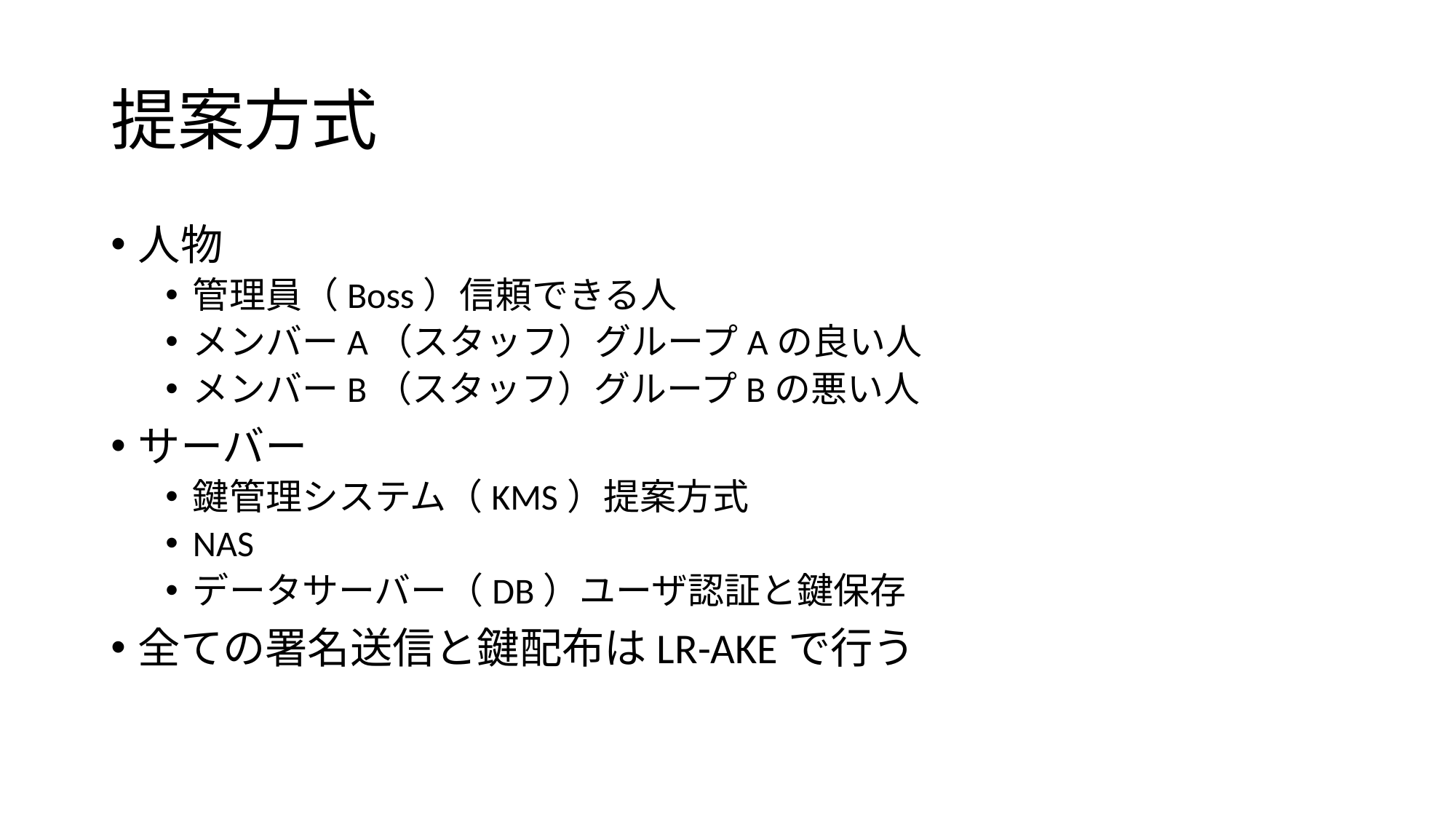

# 提案方式
人物
管理員（Boss）信頼できる人
メンバーA（スタッフ）グループAの良い人
メンバーB（スタッフ）グループBの悪い人
サーバー
鍵管理システム（KMS）提案方式
NAS
データサーバー（DB）ユーザ認証と鍵保存
全ての署名送信と鍵配布はLR-AKEで行う